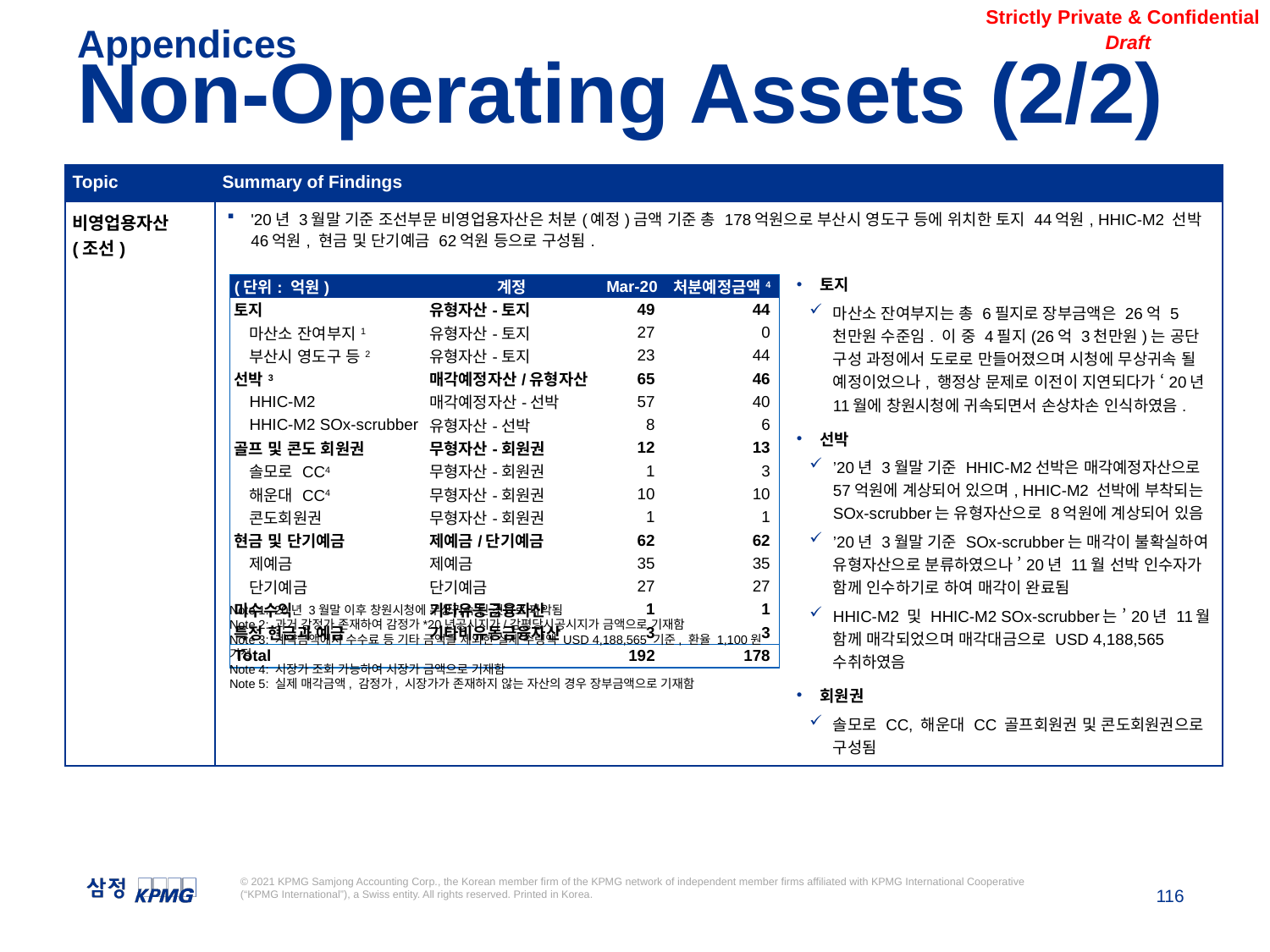

Appendices
Non-Operating Assets (2/2)
| Topic | Summary of Findings |
| --- | --- |
| 비영업용자산 (조선) | '20년 3월말 기준 조선부문 비영업용자산은 처분(예정)금액 기준 총 178억원으로 부산시 영도구 등에 위치한 토지 44억원, HHIC-M2 선박 46억원, 현금 및 단기예금 62억원 등으로 구성됨. 토지 마산소 잔여부지는 총 6필지로 장부금액은 26억 5천만원 수준임. 이 중 4필지(26억 3천만원)는 공단 구성 과정에서 도로로 만들어졌으며 시청에 무상귀속 될 예정이었으나, 행정상 문제로 이전이 지연되다가 ‘20년 11월에 창원시청에 귀속되면서 손상차손 인식하였음. 선박 ’20년 3월말 기준 HHIC-M2선박은 매각예정자산으로 57억원에 계상되어 있으며, HHIC-M2 선박에 부착되는 SOx-scrubber는 유형자산으로 8억원에 계상되어 있음 ’20년 3월말 기준 SOx-scrubber는 매각이 불확실하여 유형자산으로 분류하였으나 ’20년 11월 선박 인수자가 함께 인수하기로 하여 매각이 완료됨 HHIC-M2 및 HHIC-M2 SOx-scrubber는 ’20년 11월 함께 매각되었으며 매각대금으로 USD 4,188,565 수취하였음 회원권 솔모로 CC, 해운대 CC 골프회원권 및 콘도회원권으로 구성됨 |
| (단위: 억원) | 계정 | Mar-20 | 처분예정금액4 |
| --- | --- | --- | --- |
| 토지 | 유형자산-토지 | 49 | 44 |
| 마산소 잔여부지1 | 유형자산-토지 | 27 | 0 |
| 부산시 영도구 등2 | 유형자산-토지 | 23 | 44 |
| 선박3 | 매각예정자산/유형자산 | 65 | 46 |
| HHIC-M2 | 매각예정자산-선박 | 57 | 40 |
| HHIC-M2 SOx-scrubber | 유형자산-선박 | 8 | 6 |
| 골프 및 콘도 회원권 | 무형자산-회원권 | 12 | 13 |
| 솔모로 CC4 | 무형자산-회원권 | 1 | 3 |
| 해운대 CC4 | 무형자산-회원권 | 10 | 10 |
| 콘도회원권 | 무형자산-회원권 | 1 | 1 |
| 현금 및 단기예금 | 제예금/단기예금 | 62 | 62 |
| 제예금 | 제예금 | 35 | 35 |
| 단기예금 | 단기예금 | 27 | 27 |
| 미수수익 | 기타유동금융자산 | 1 | 1 |
| 특정 현금과 예금 | 기타비유동금융자산 | 3 | 3 |
| Total |  | 192 | 178 |
Note 1: '20년 3월말 이후 창원시청에 무상귀속 된 것으로 파악됨
Note 2: 과거 감정가 존재하여 감정가*20년공시지가/감평당시공시지가 금액으로 기재함
Note 3: 계약금액에서 수수료 등 기타 금액을 제외한 실제 수령액 USD 4,188,565 기준, 환율 1,100원 가정
Note 4: 시장가 조회 가능하여 시장가 금액으로 기재함
Note 5: 실제 매각금액, 감정가, 시장가가 존재하지 않는 자산의 경우 장부금액으로 기재함